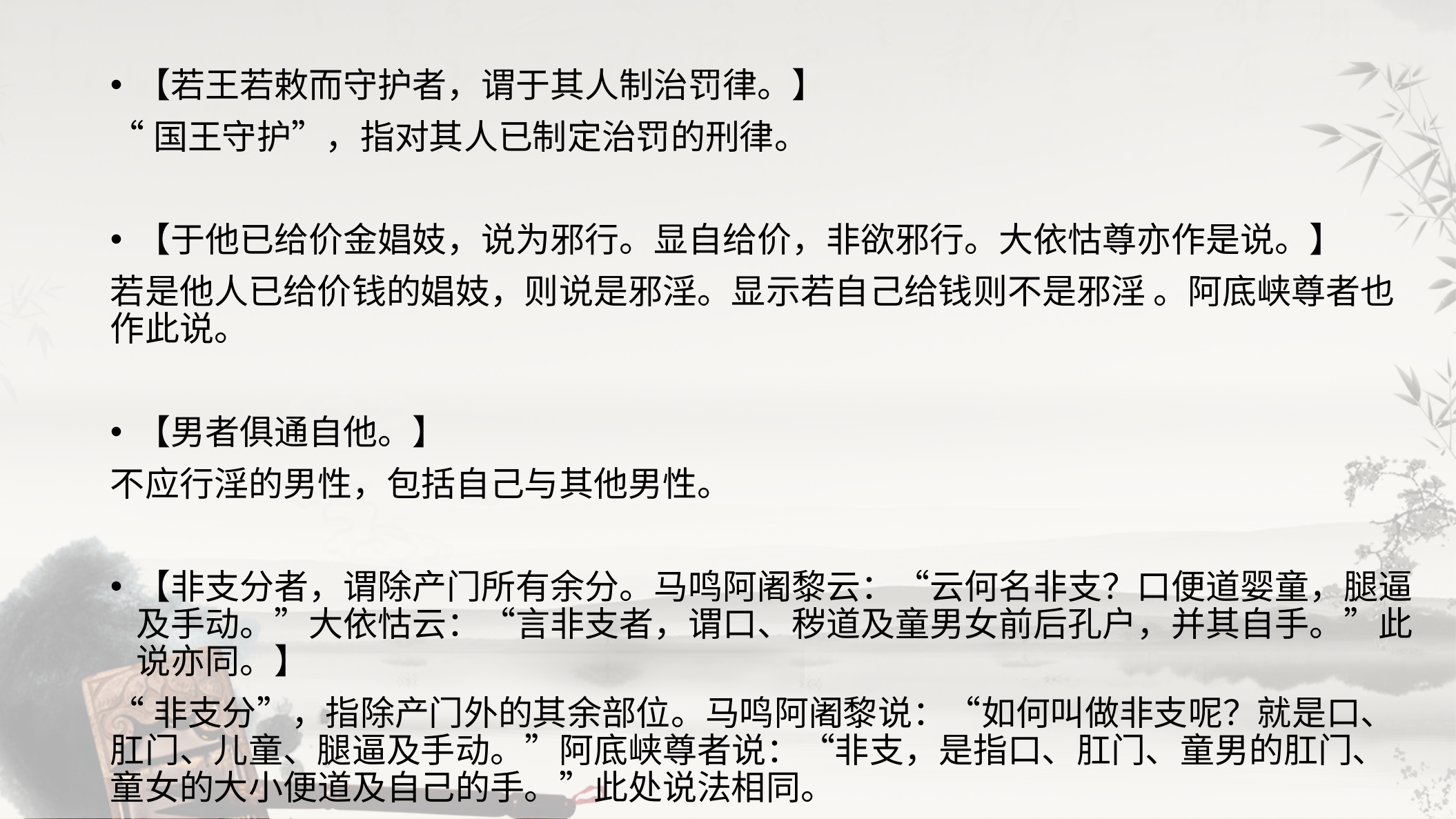

【若王若敕而守护者，谓于其人制治罚律。】
“国王守护”，指对其人已制定治罚的刑律。

【于他已给价金娼妓，说为邪行。显自给价，非欲邪行。大依怙尊亦作是说。】
若是他人已给价钱的娼妓，则说是邪淫。显示若自己给钱则不是邪淫 。阿底峡尊者也作此说。

【男者俱通自他。】
不应行淫的男性，包括自己与其他男性。

【非支分者，谓除产门所有余分。马鸣阿阇黎云：“云何名非支？口便道婴童，腿逼及手动。”大依怙云：“言非支者，谓口、秽道及童男女前后孔户，并其自手。”此说亦同。】
“非支分”，指除产门外的其余部位。马鸣阿阇黎说：“如何叫做非支呢？就是口、肛门、儿童、腿逼及手动。”阿底峡尊者说：“非支，是指口、肛门、童男的肛门、童女的大小便道及自己的手。”此处说法相同。